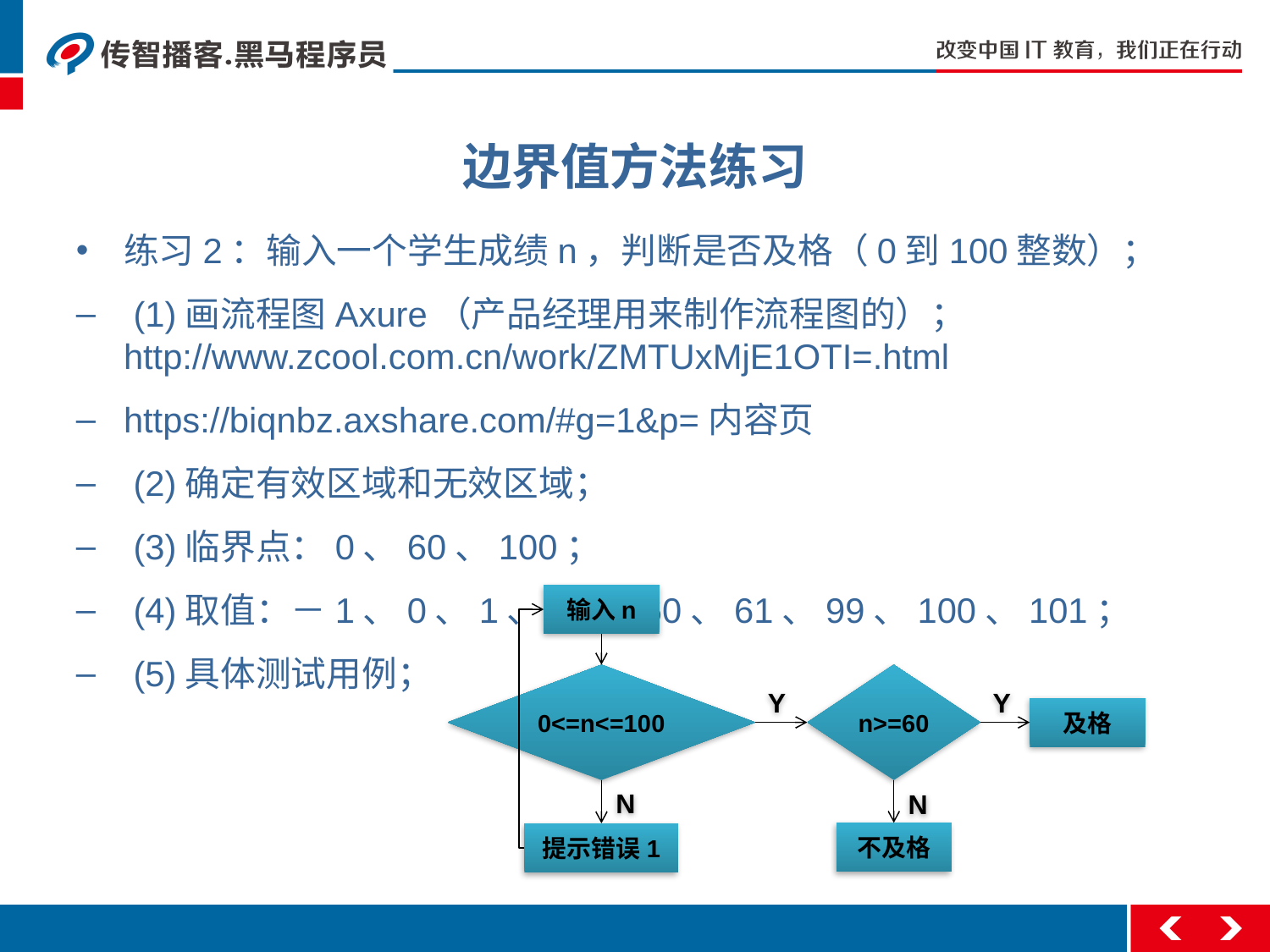

# 边界值方法练习
练习2：输入一个学生成绩n，判断是否及格（0到100整数）；
 (1)画流程图Axure（产品经理用来制作流程图的）； http://www.zcool.com.cn/work/ZMTUxMjE1OTI=.html
https://biqnbz.axshare.com/#g=1&p=内容页
 (2)确定有效区域和无效区域；
 (3)临界点：0、60、100；
 (4)取值：－1、0、1、59、60、61、99、100、101；
 (5)具体测试用例；

输入n
n>=60
0<=n<=100
Y
Y
及格
N
N
不及格
提示错误1